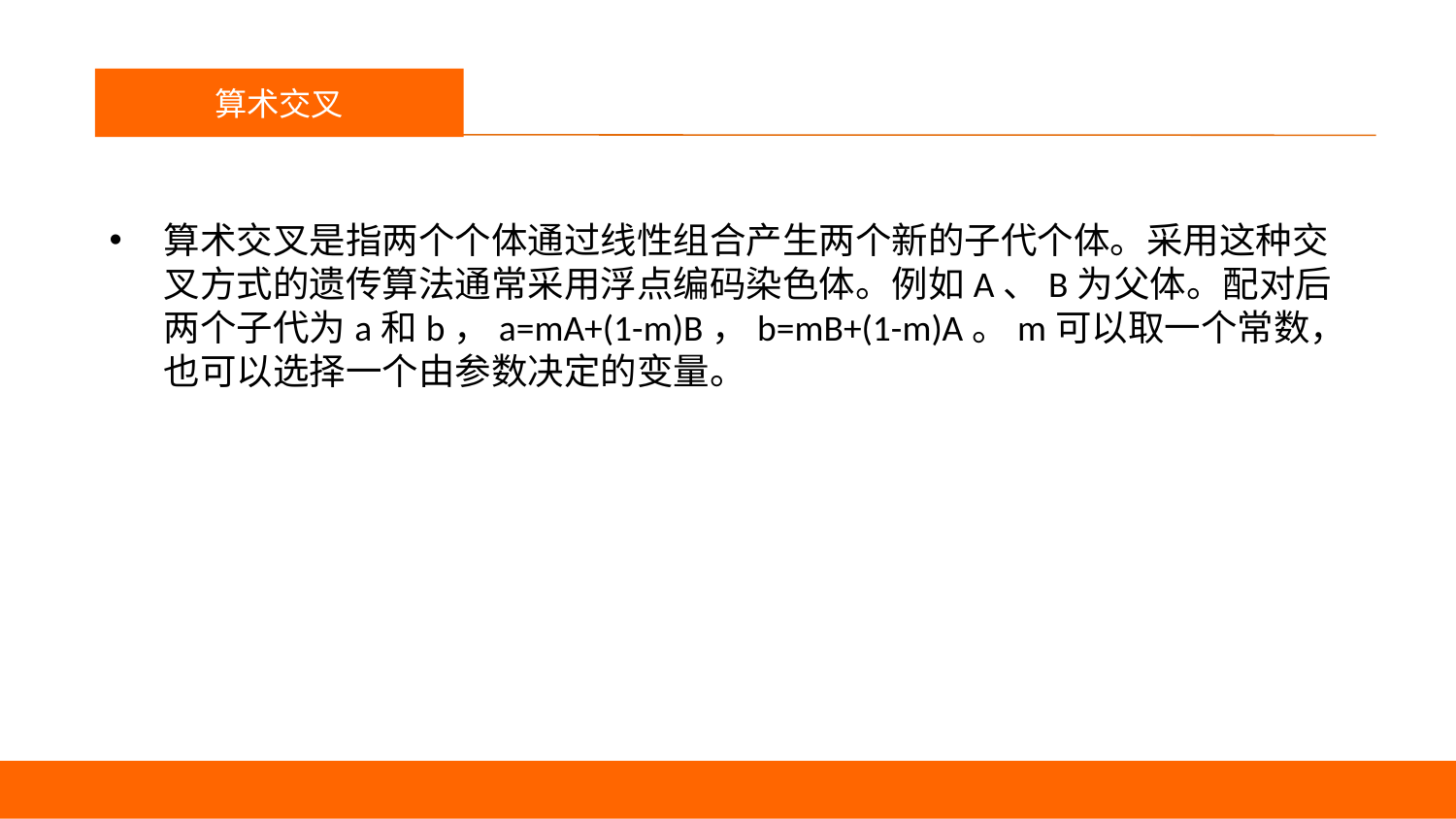

议程
算术交叉

算术交叉是指两个个体通过线性组合产生两个新的子代个体。采用这种交叉方式的遗传算法通常采用浮点编码染色体。例如A、B为父体。配对后两个子代为a和b，a=mA+(1-m)B，b=mB+(1-m)A。m可以取一个常数，也可以选择一个由参数决定的变量。